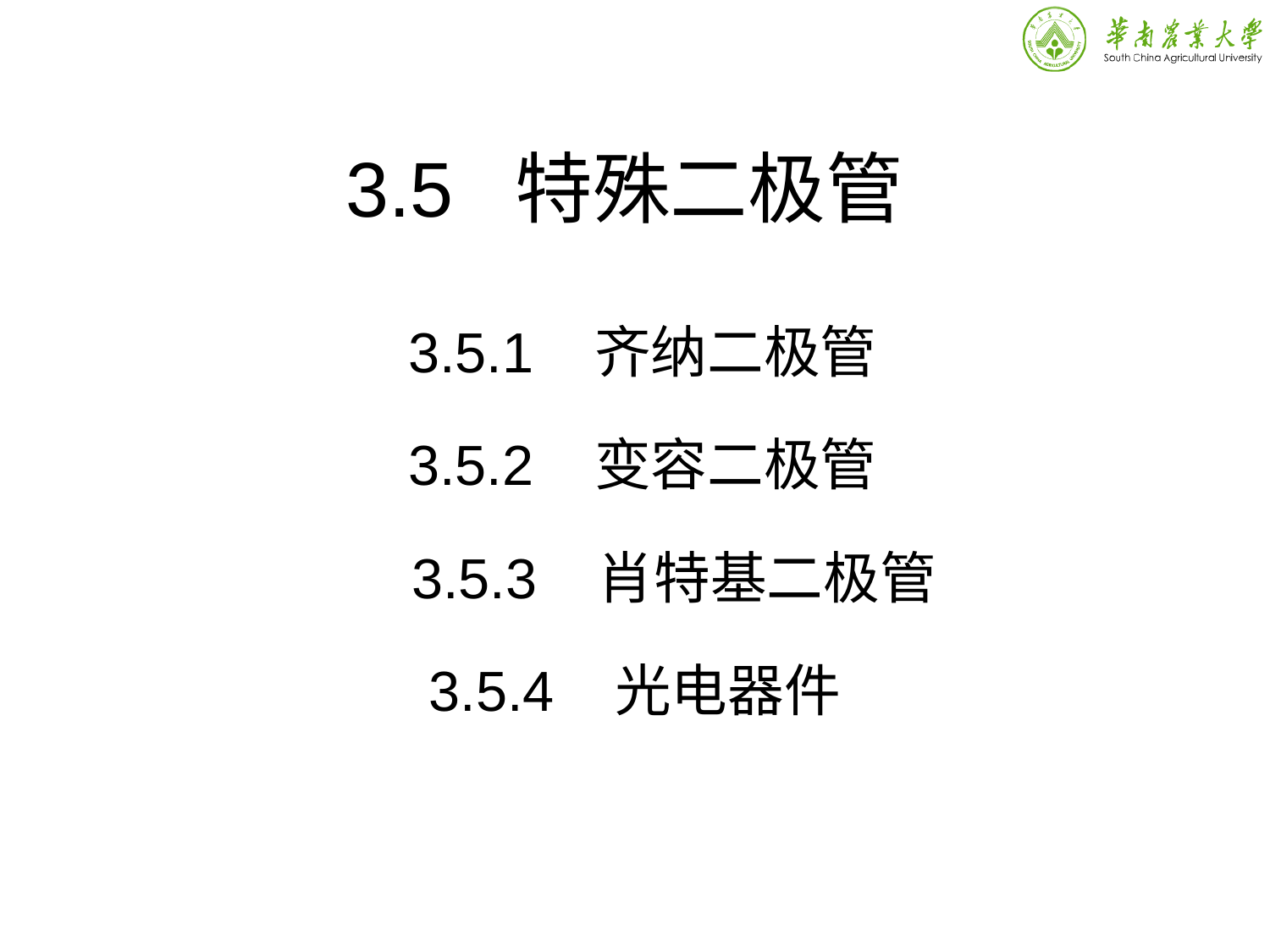

# 3.5  特殊二极管
 3.5.1   齐纳二极管
 3.5.2   变容二极管
     3.5.3   肖特基二极管
3.5.4   光电器件